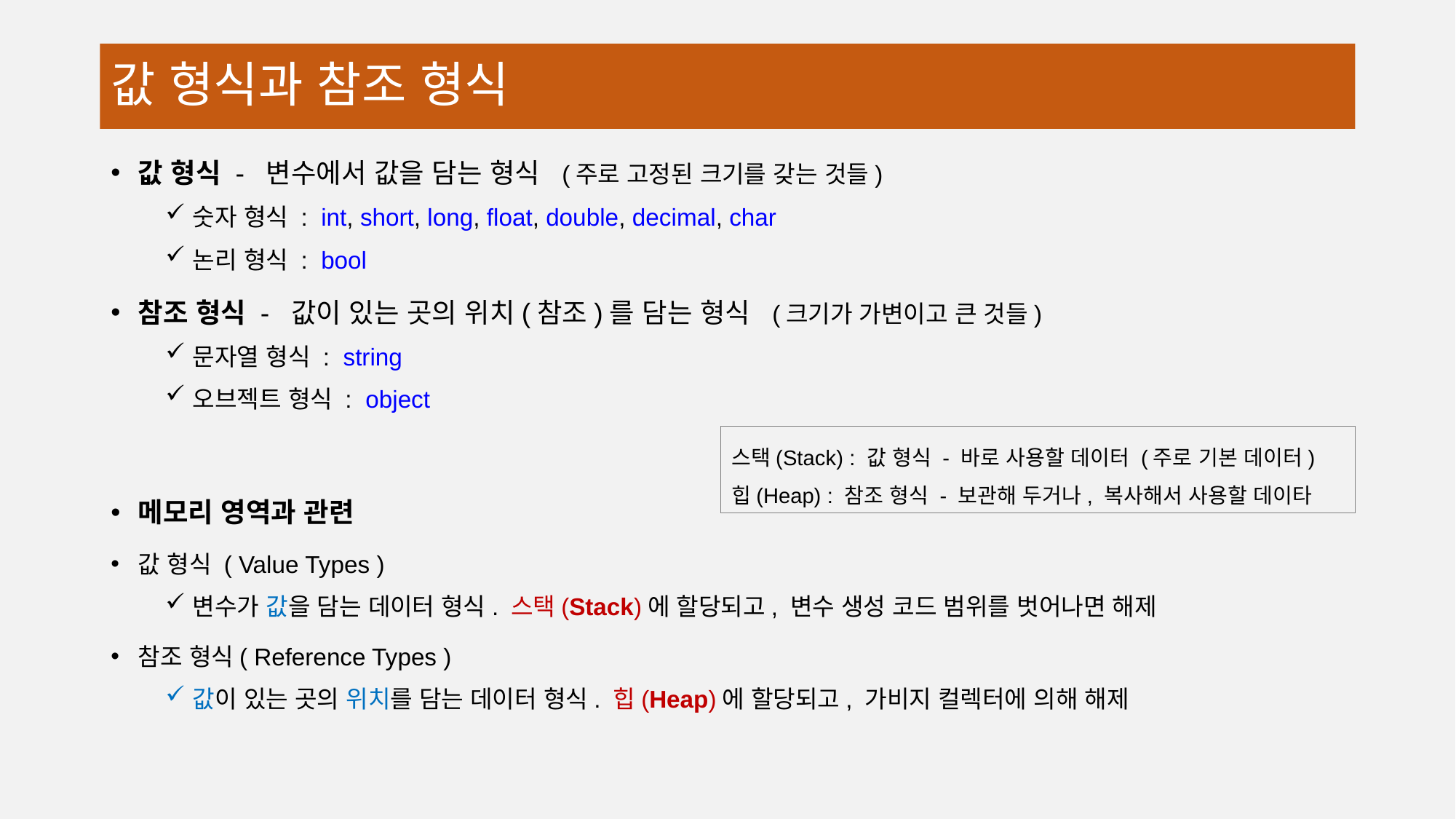

# 값 형식과 참조 형식
값 형식 -  변수에서 값을 담는 형식  (주로 고정된 크기를 갖는 것들)
숫자 형식 :  int, short, long, float, double, decimal, char
논리 형식 :  bool
참조 형식 -  값이 있는 곳의 위치(참조)를 담는 형식  (크기가 가변이고 큰 것들)
문자열 형식 :  string
오브젝트 형식 :  object

메모리 영역과 관련
값 형식 ( Value Types )
변수가 값을 담는 데이터 형식. 스택(Stack)에 할당되고, 변수 생성 코드 범위를 벗어나면 해제
참조 형식( Reference Types )
값이 있는 곳의 위치를 담는 데이터 형식. 힙(Heap)에 할당되고, 가비지 컬렉터에 의해 해제

스택(Stack) : 값 형식 - 바로 사용할 데이터 (주로 기본 데이터)
힙(Heap) : 참조 형식 - 보관해 두거나, 복사해서 사용할 데이타